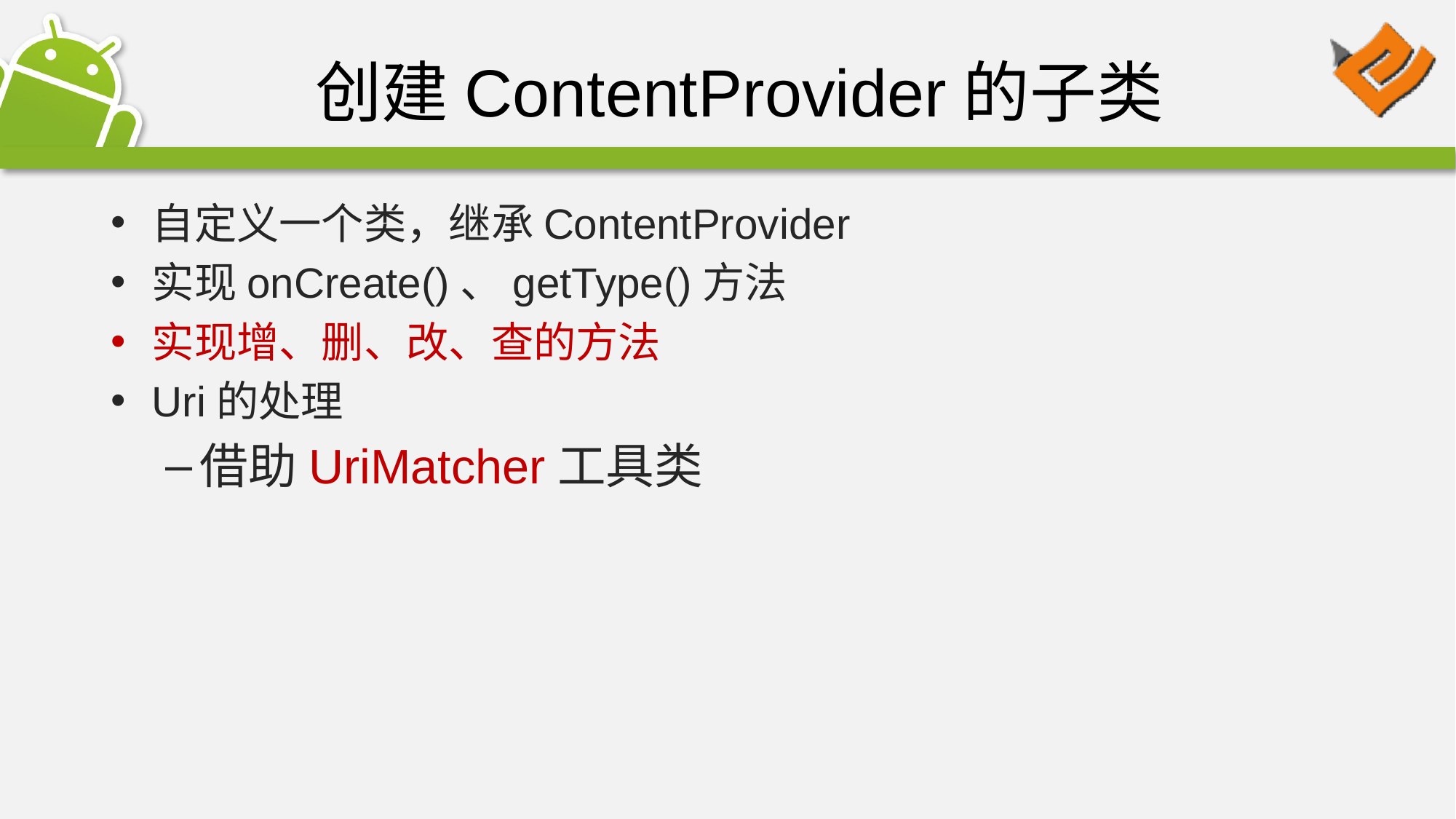

# 创建ContentProvider的子类
自定义一个类，继承ContentProvider
实现onCreate()、getType()方法
实现增、删、改、查的方法
Uri的处理
借助UriMatcher工具类